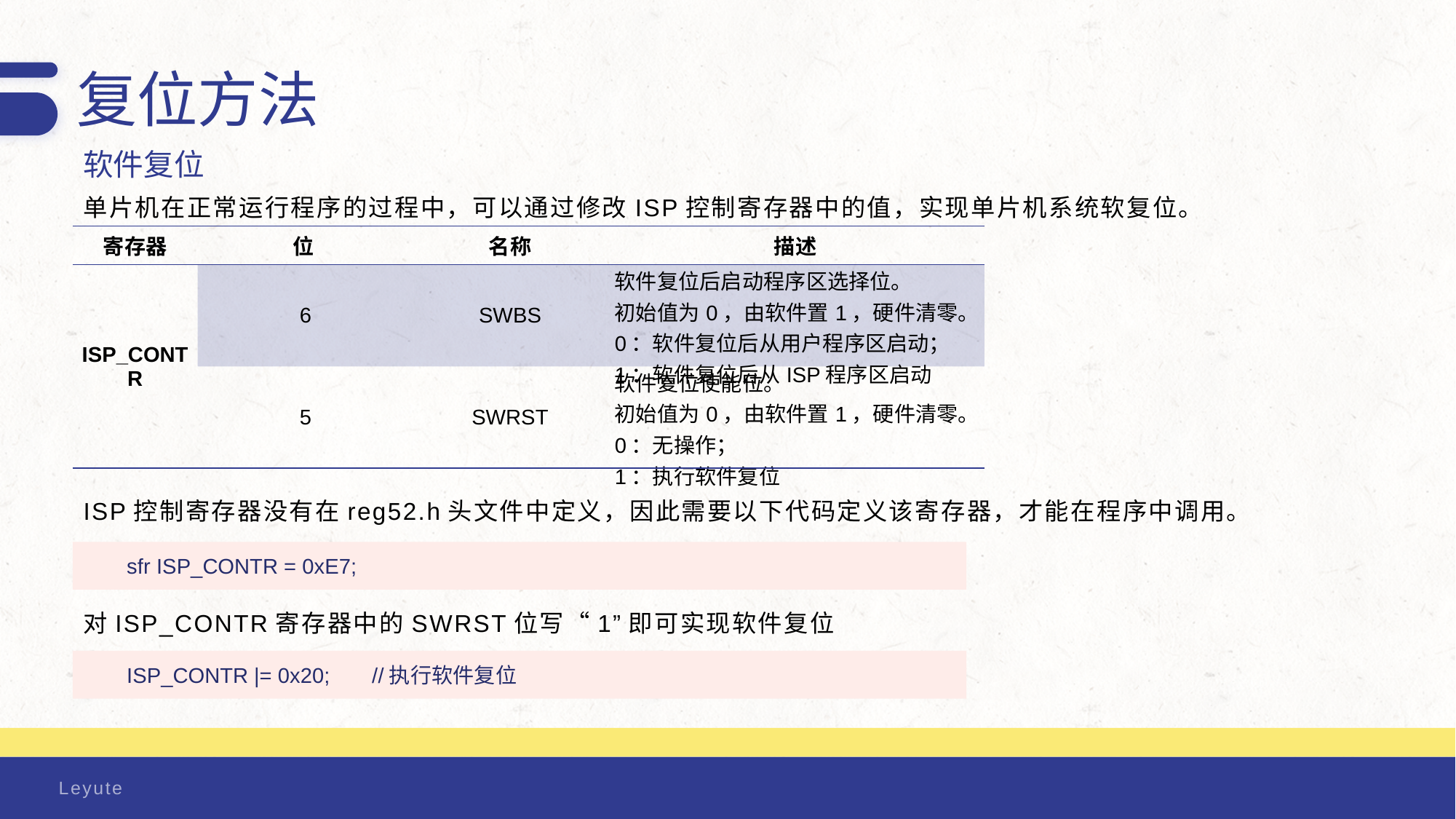

复位方法
软件复位
单片机在正常运行程序的过程中，可以通过修改ISP控制寄存器中的值，实现单片机系统软复位。
| 寄存器 | 位 | 名称 | 描述 |
| --- | --- | --- | --- |
| ISP\_CONTR | 6 | SWBS | 软件复位后启动程序区选择位。 初始值为0，由软件置1，硬件清零。 0：软件复位后从用户程序区启动； 1：软件复位后从ISP程序区启动 |
|  | 5 | SWRST | 软件复位使能位。 初始值为0，由软件置1，硬件清零。 0：无操作； 1：执行软件复位 |
ISP控制寄存器没有在reg52.h头文件中定义，因此需要以下代码定义该寄存器，才能在程序中调用。
sfr ISP_CONTR = 0xE7;
对ISP_CONTR寄存器中的SWRST位写“1”即可实现软件复位
ISP_CONTR |= 0x20;       //执行软件复位